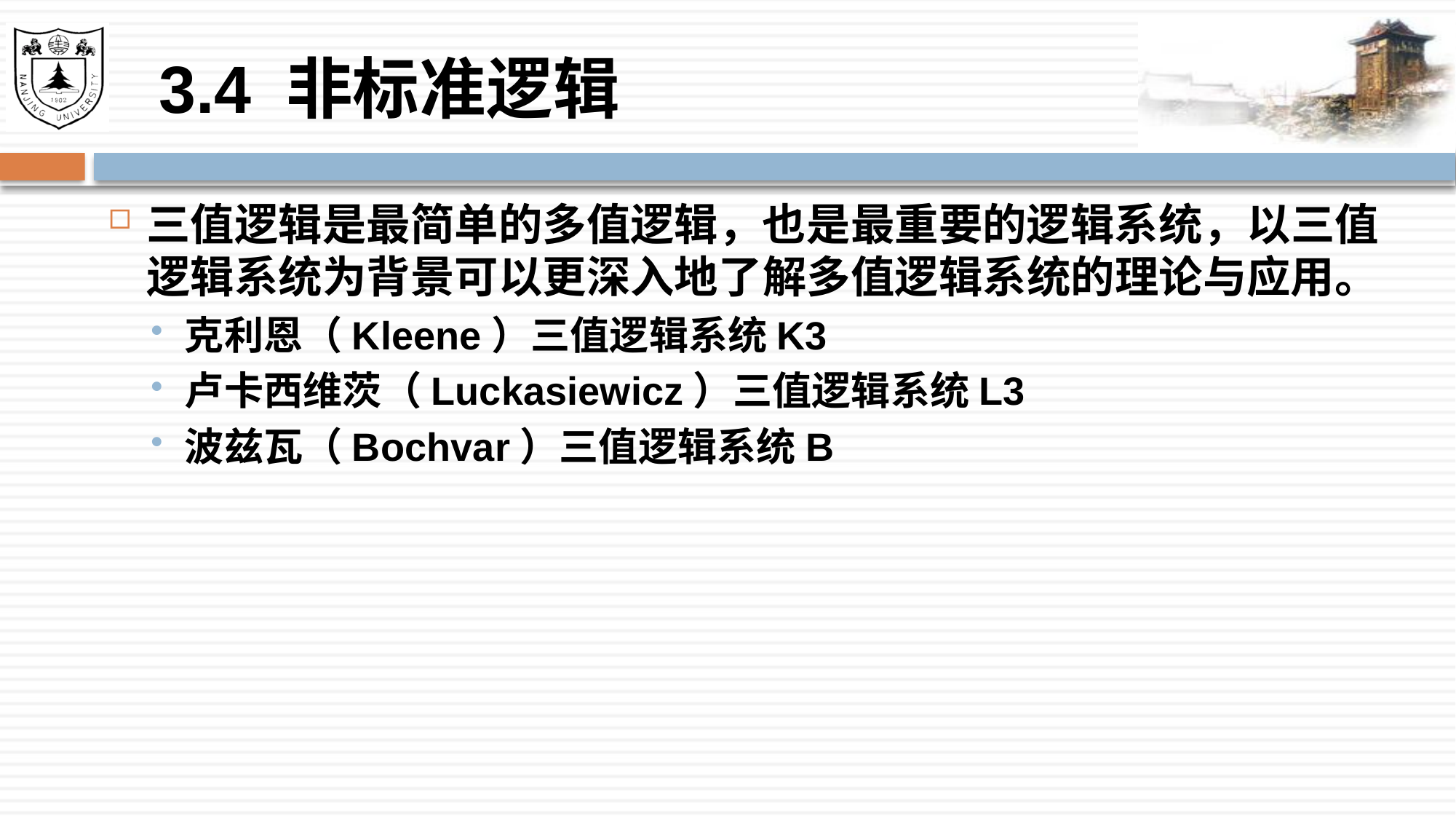

# 3.4 非标准逻辑
三值逻辑是最简单的多值逻辑，也是最重要的逻辑系统，以三值逻辑系统为背景可以更深入地了解多值逻辑系统的理论与应用。
克利恩（Kleene）三值逻辑系统K3
卢卡西维茨（Luckasiewicz）三值逻辑系统L3
波兹瓦（Bochvar）三值逻辑系统B